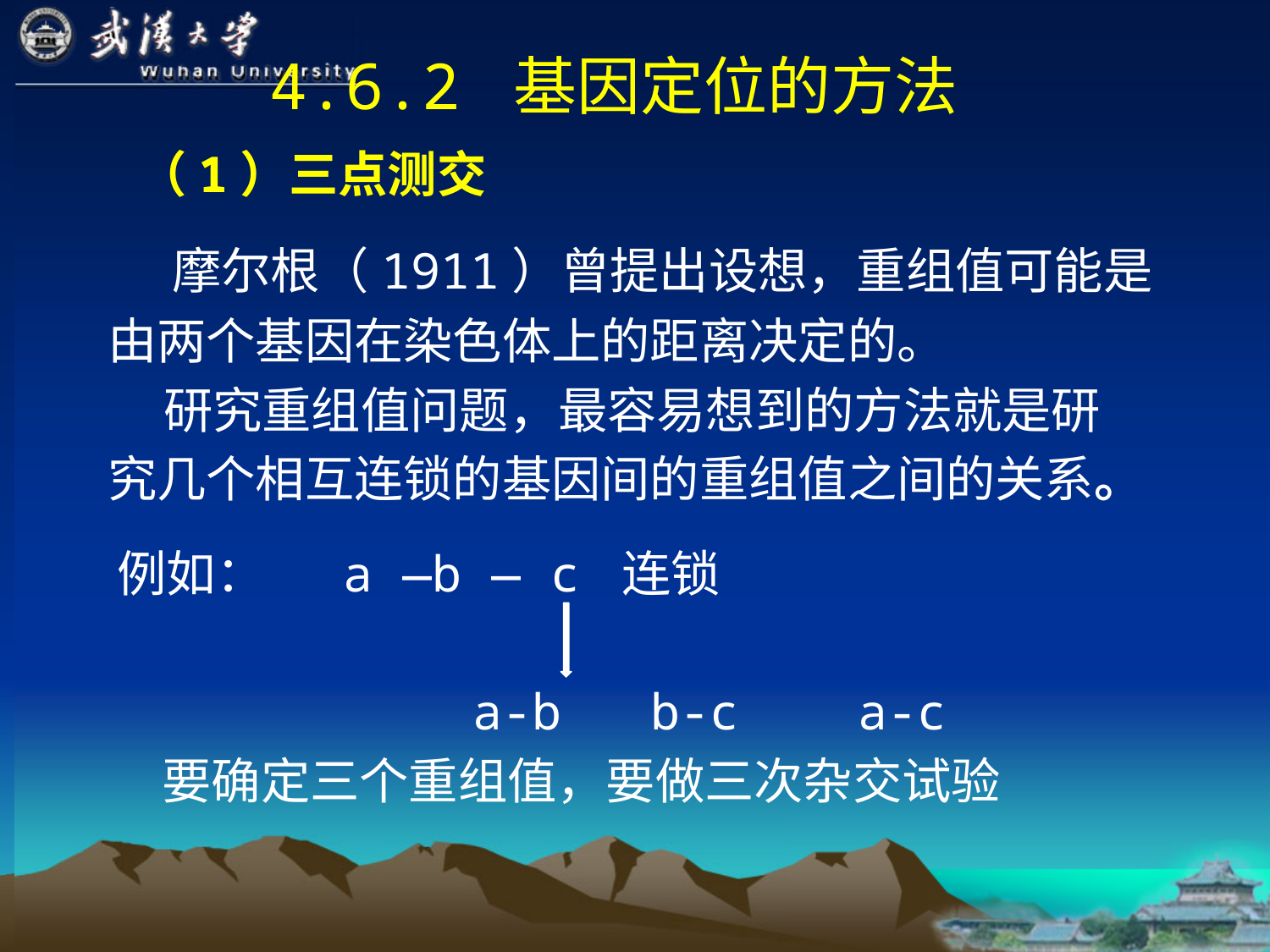

# 4.6.2 基因定位的方法
（1）三点测交
    摩尔根（1911）曾提出设想，重组值可能是
由两个基因在染色体上的距离决定的。
    研究重组值问题，最容易想到的方法就是研
究几个相互连锁的基因间的重组值之间的关系。
例如：      a —b — c 连锁

            a-b   b-c    a-c
   要确定三个重组值，要做三次杂交试验